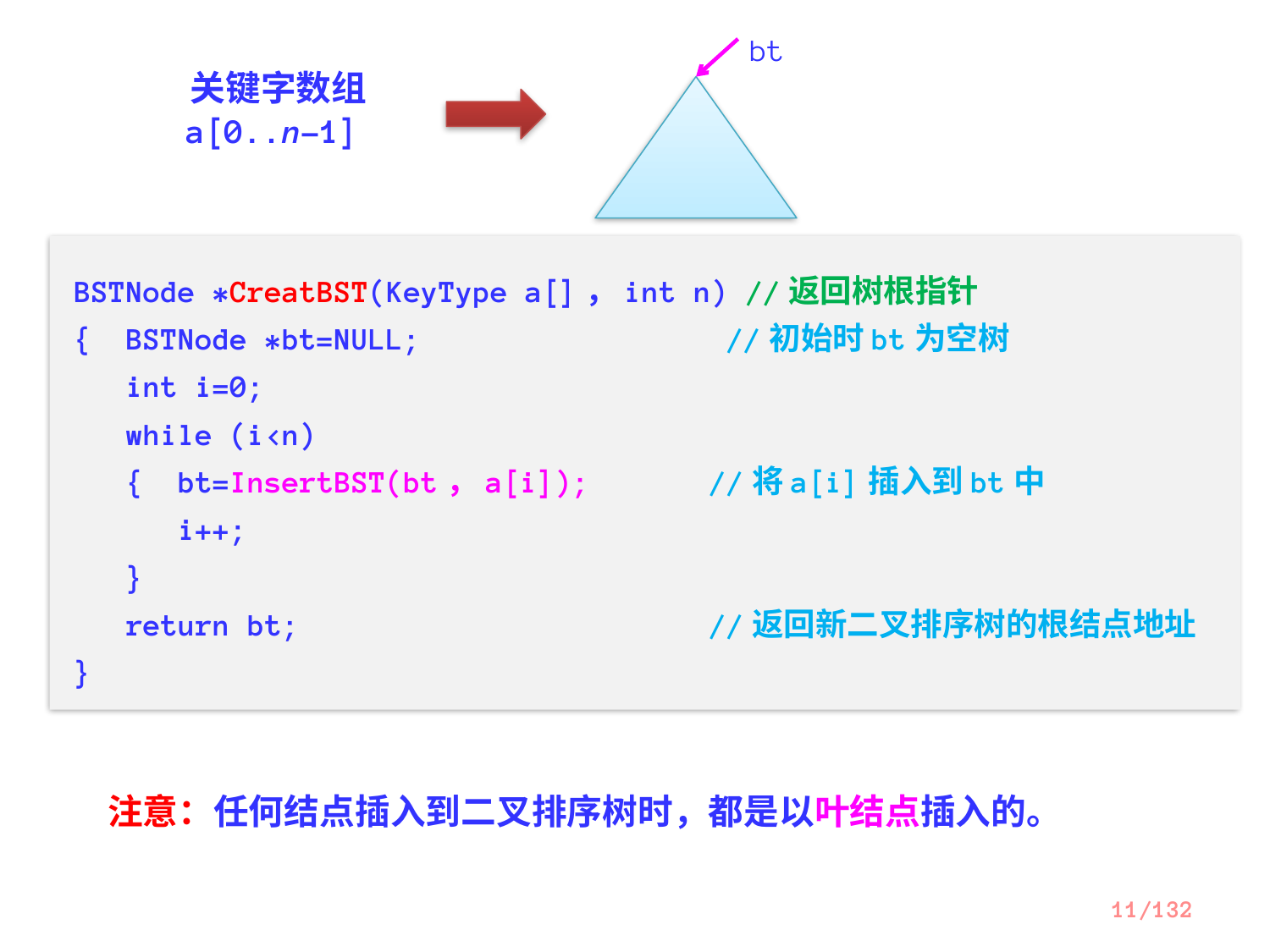

bt

关键字数组a[0..n-1]

BSTNode *CreatBST(KeyType a[]，int n) //返回树根指针
{  BSTNode *bt=NULL;    		 //初始时bt为空树
   int i=0;
   while (i<n)
   {  bt=InsertBST(bt，a[i]);   	//将a[i]插入到bt中
      i++;
   }
   return bt;       	    		//返回新二叉排序树的根结点地址
}
注意：任何结点插入到二叉排序树时，都是以叶结点插入的。
11/132